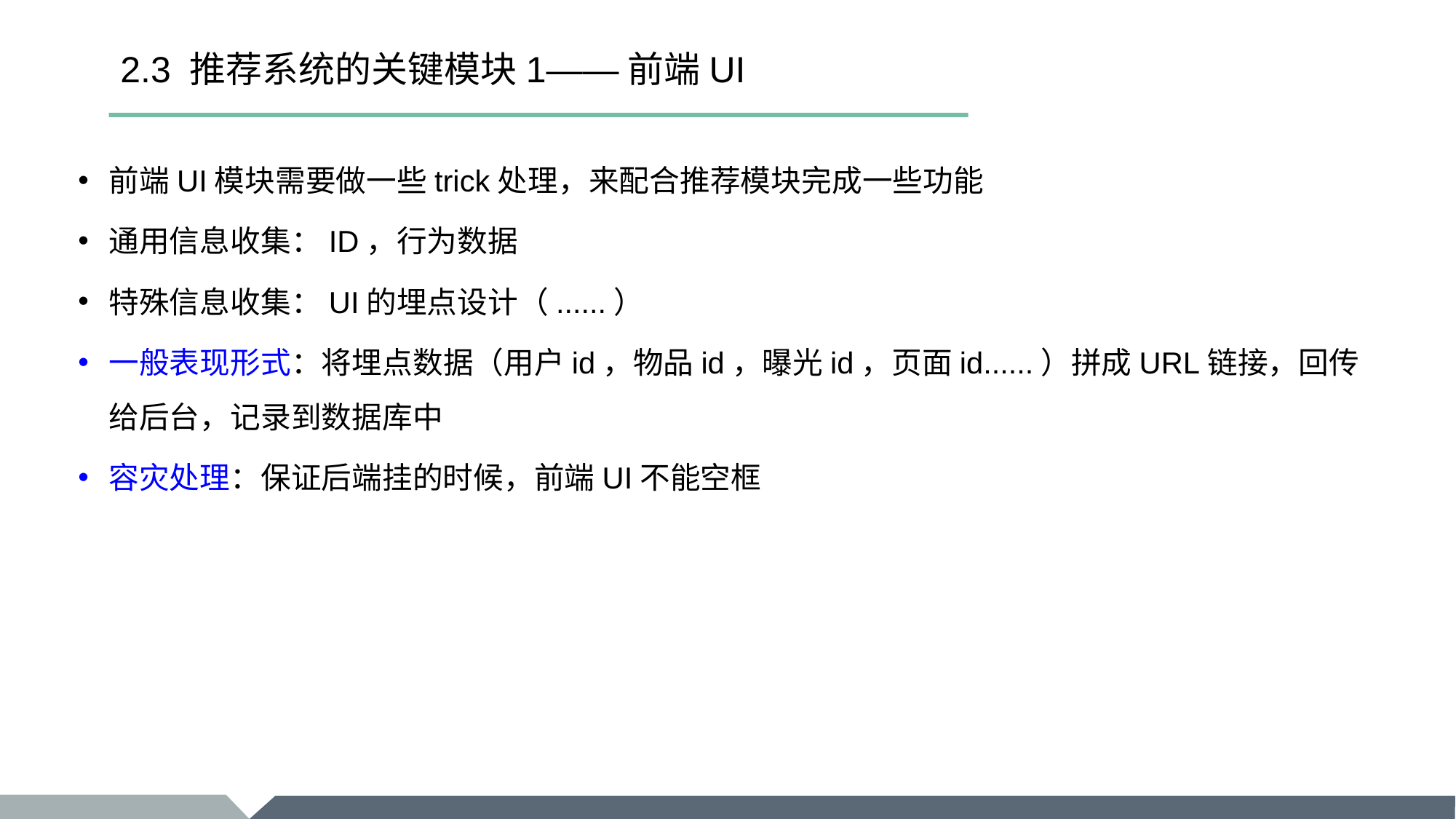

# 2.3 推荐系统的关键模块1——前端UI
前端UI模块需要做一些trick处理，来配合推荐模块完成一些功能
通用信息收集：ID，行为数据
特殊信息收集：UI的埋点设计（......）
一般表现形式：将埋点数据（用户id，物品id，曝光id，页面id......）拼成URL链接，回传给后台，记录到数据库中
容灾处理：保证后端挂的时候，前端UI不能空框